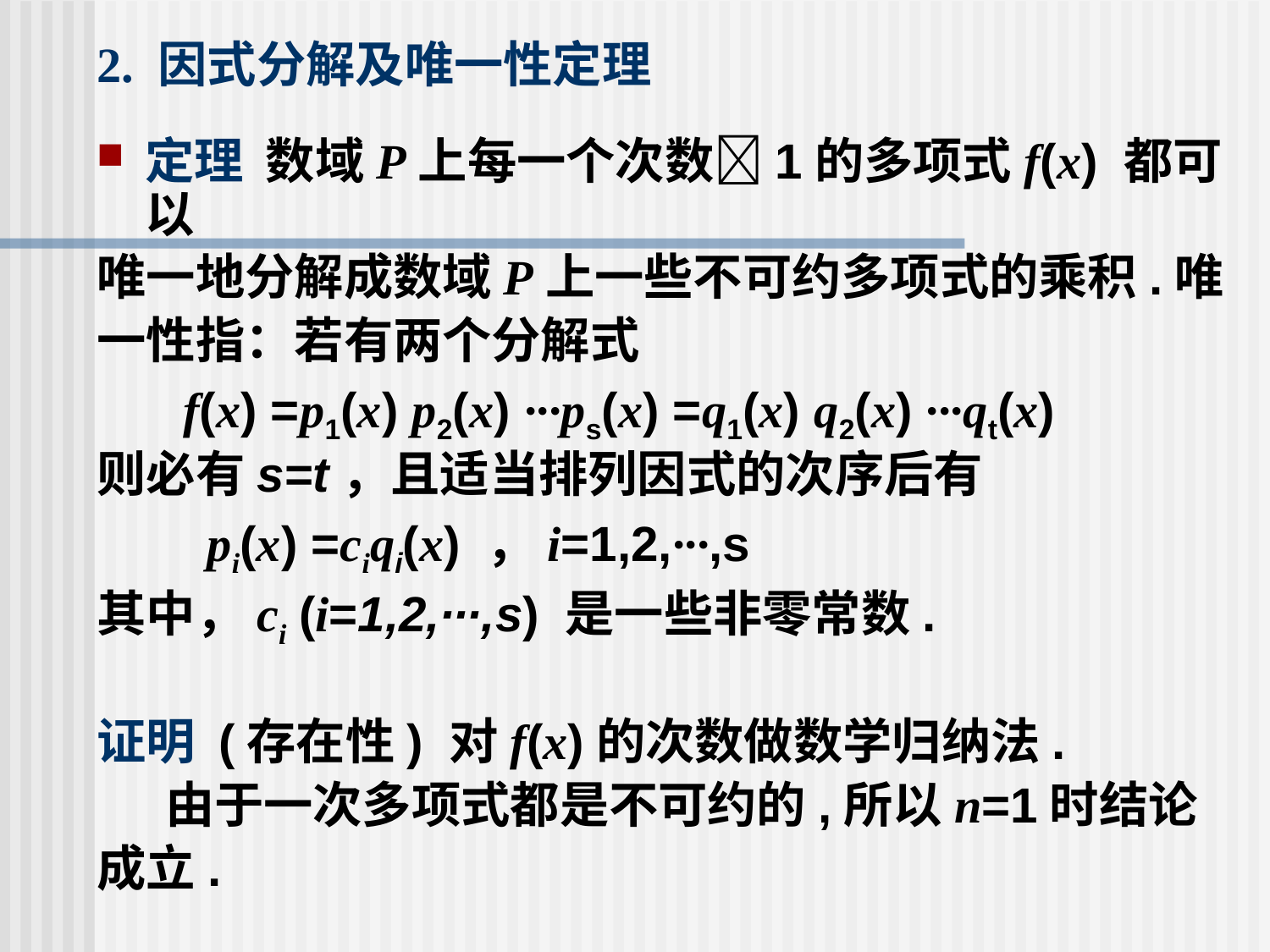

# 2. 因式分解及唯一性定理
定理  数域P上每一个次数≥1的多项式f(x) 都可以
唯一地分解成数域P上一些不可约多项式的乘积.唯
一性指：若有两个分解式
       f(x) =p1(x) p2(x) ∙∙∙ps(x) =q1(x) q2(x) ∙∙∙qt(x)
则必有s=t，且适当排列因式的次序后有
        pi(x) =ciqi(x) ，i=1,2,∙∙∙,s
其中，ci (i=1,2,∙∙∙,s) 是一些非零常数.

证明 (存在性) 对f(x)的次数做数学归纳法.
     由于一次多项式都是不可约的,所以n=1时结论
成立.